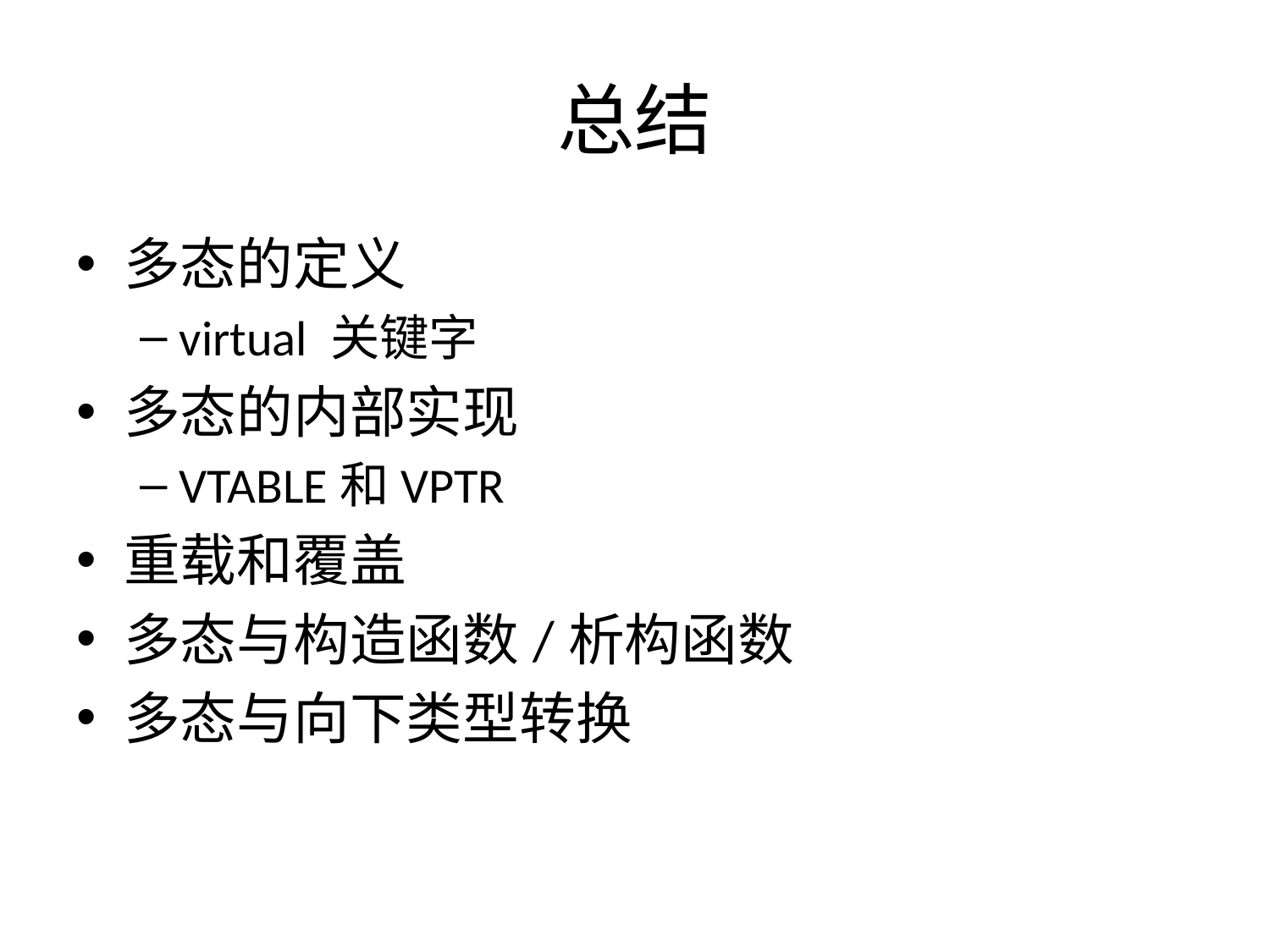

# 总结
多态的定义
virtual 关键字
多态的内部实现
VTABLE和VPTR
重载和覆盖
多态与构造函数/析构函数
多态与向下类型转换